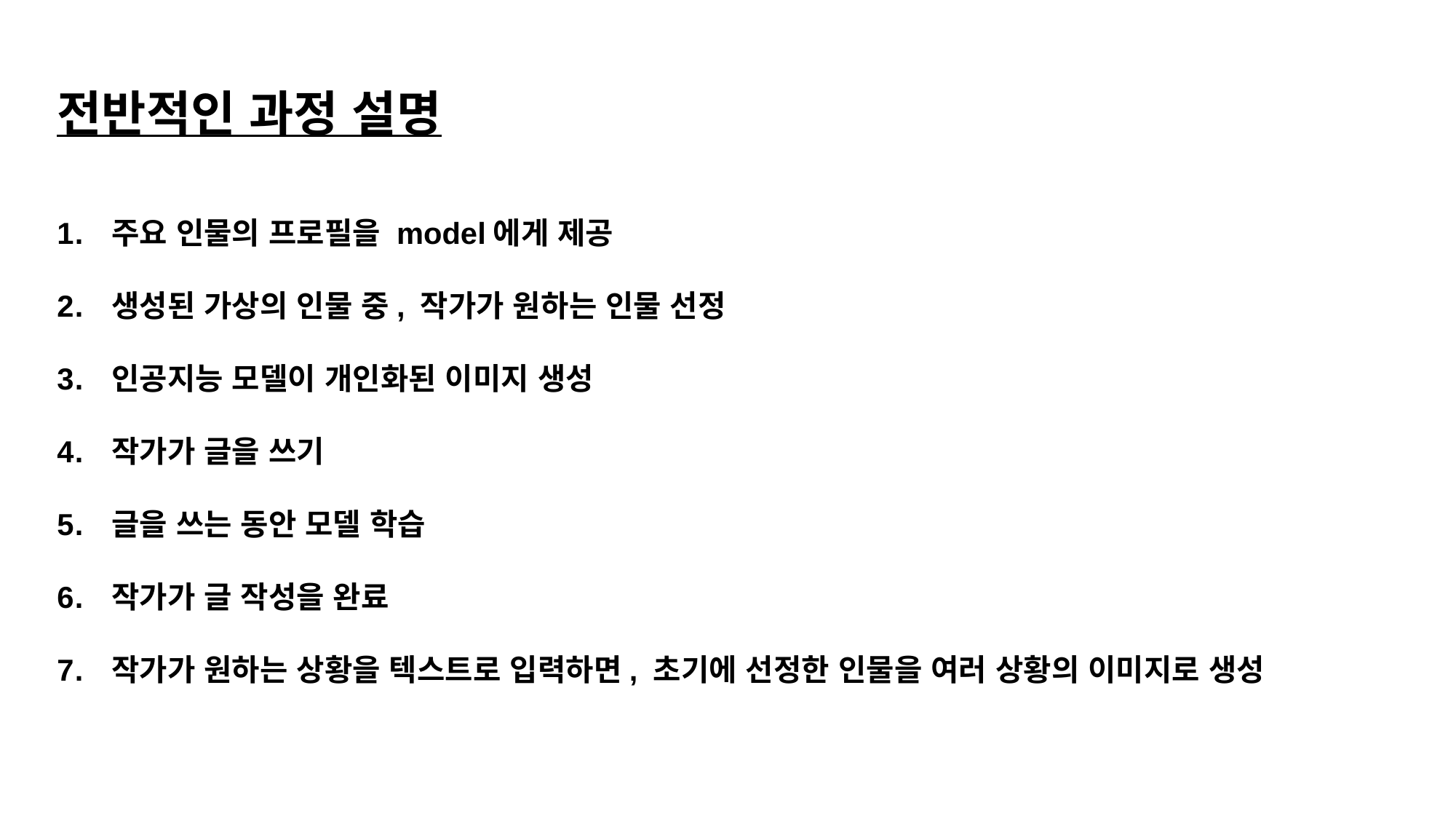

전반적인 과정 설명

주요 인물의 프로필을 model에게 제공
생성된 가상의 인물 중, 작가가 원하는 인물 선정
인공지능 모델이 개인화된 이미지 생성
작가가 글을 쓰기
글을 쓰는 동안 모델 학습
작가가 글 작성을 완료
작가가 원하는 상황을 텍스트로 입력하면, 초기에 선정한 인물을 여러 상황의 이미지로 생성